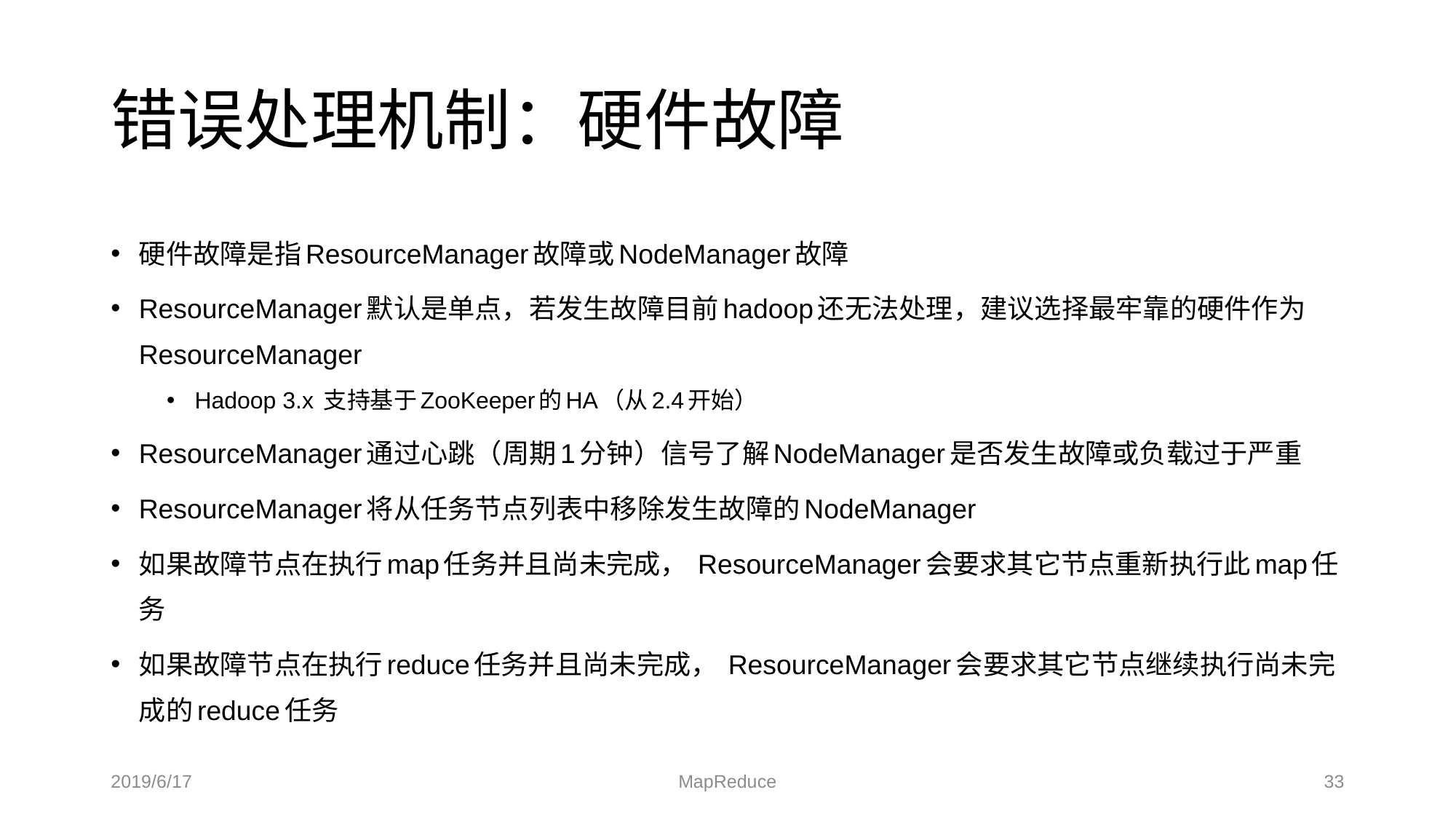

# 错误处理机制：硬件故障
硬件故障是指ResourceManager故障或NodeManager故障
ResourceManager默认是单点，若发生故障目前hadoop还无法处理，建议选择最牢靠的硬件作为 ResourceManager
Hadoop 3.x 支持基于ZooKeeper的HA（从2.4开始）
ResourceManager通过心跳（周期1分钟）信号了解NodeManager是否发生故障或负载过于严重
ResourceManager将从任务节点列表中移除发生故障的NodeManager
如果故障节点在执行map任务并且尚未完成， ResourceManager会要求其它节点重新执行此map任务
如果故障节点在执行reduce任务并且尚未完成， ResourceManager会要求其它节点继续执行尚未完成的reduce任务

2019/6/17
MapReduce
33